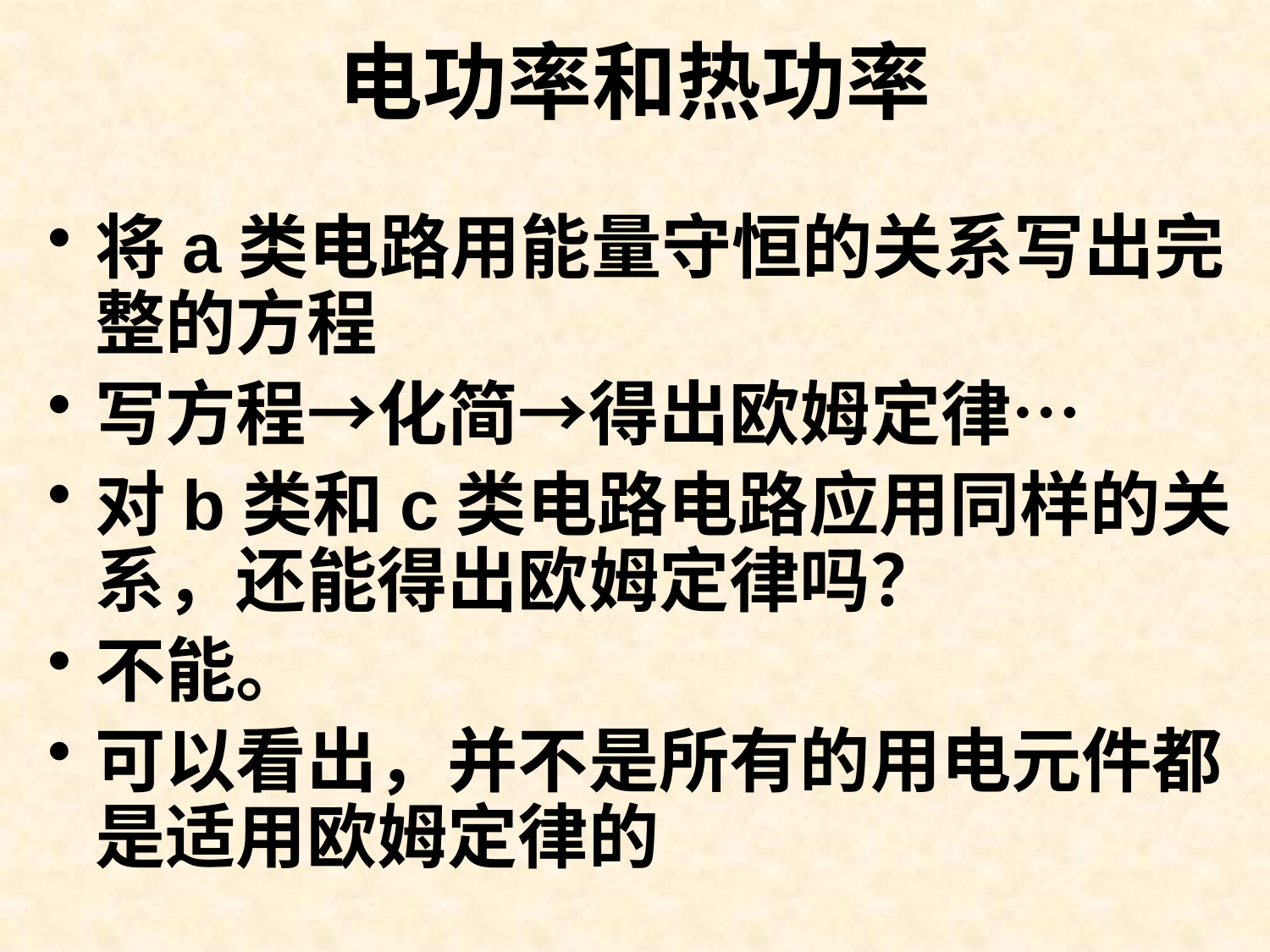

# 电功率和热功率
将a类电路用能量守恒的关系写出完整的方程
写方程→化简→得出欧姆定律…
对b类和c类电路电路应用同样的关系，还能得出欧姆定律吗？
不能。
可以看出，并不是所有的用电元件都是适用欧姆定律的